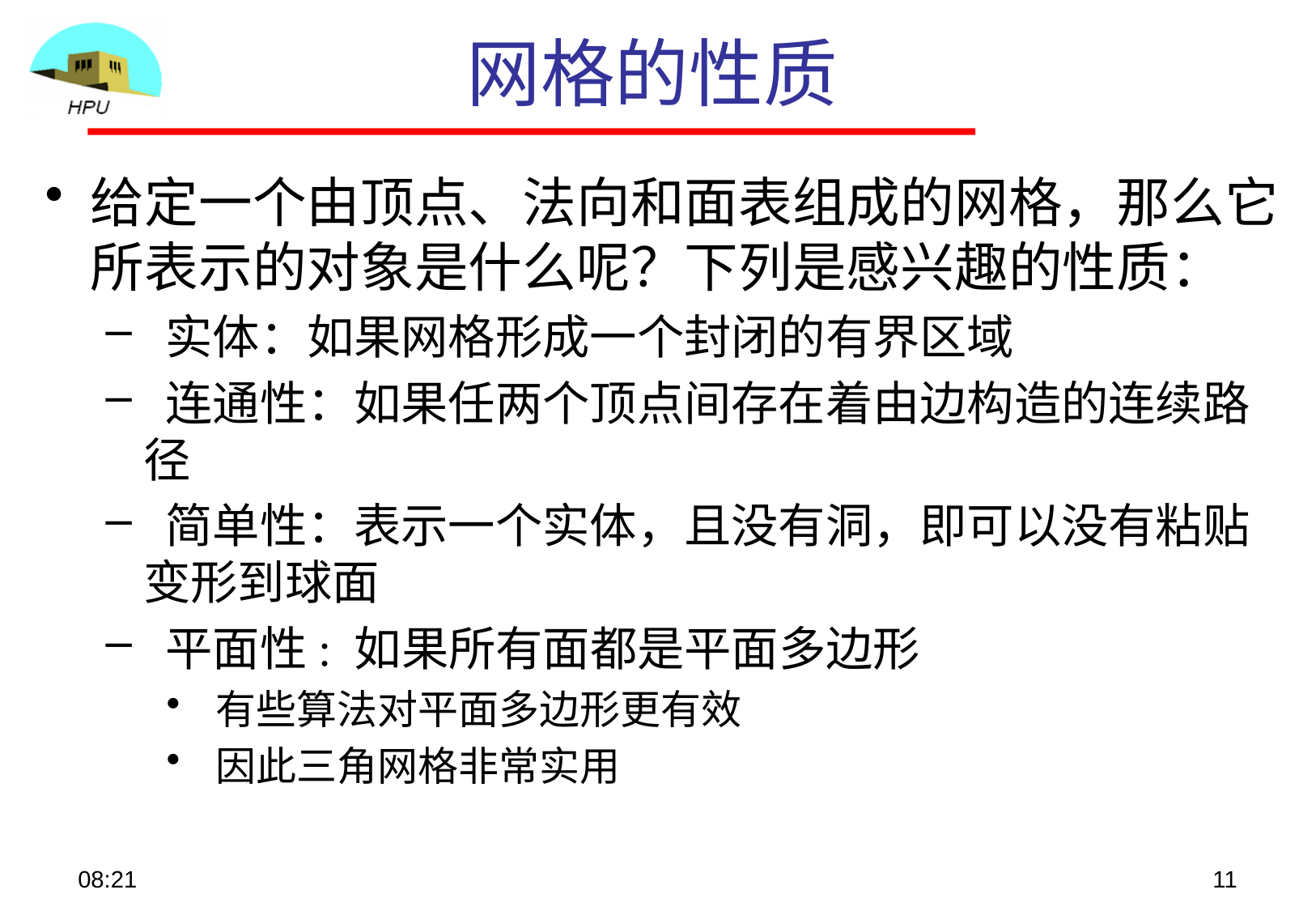

# 网格的性质
给定一个由顶点、法向和面表组成的网格，那么它所表示的对象是什么呢？下列是感兴趣的性质：
 实体：如果网格形成一个封闭的有界区域
 连通性：如果任两个顶点间存在着由边构造的连续路径
 简单性：表示一个实体，且没有洞，即可以没有粘贴变形到球面
 平面性: 如果所有面都是平面多边形
 有些算法对平面多边形更有效
 因此三角网格非常实用
08:21
11